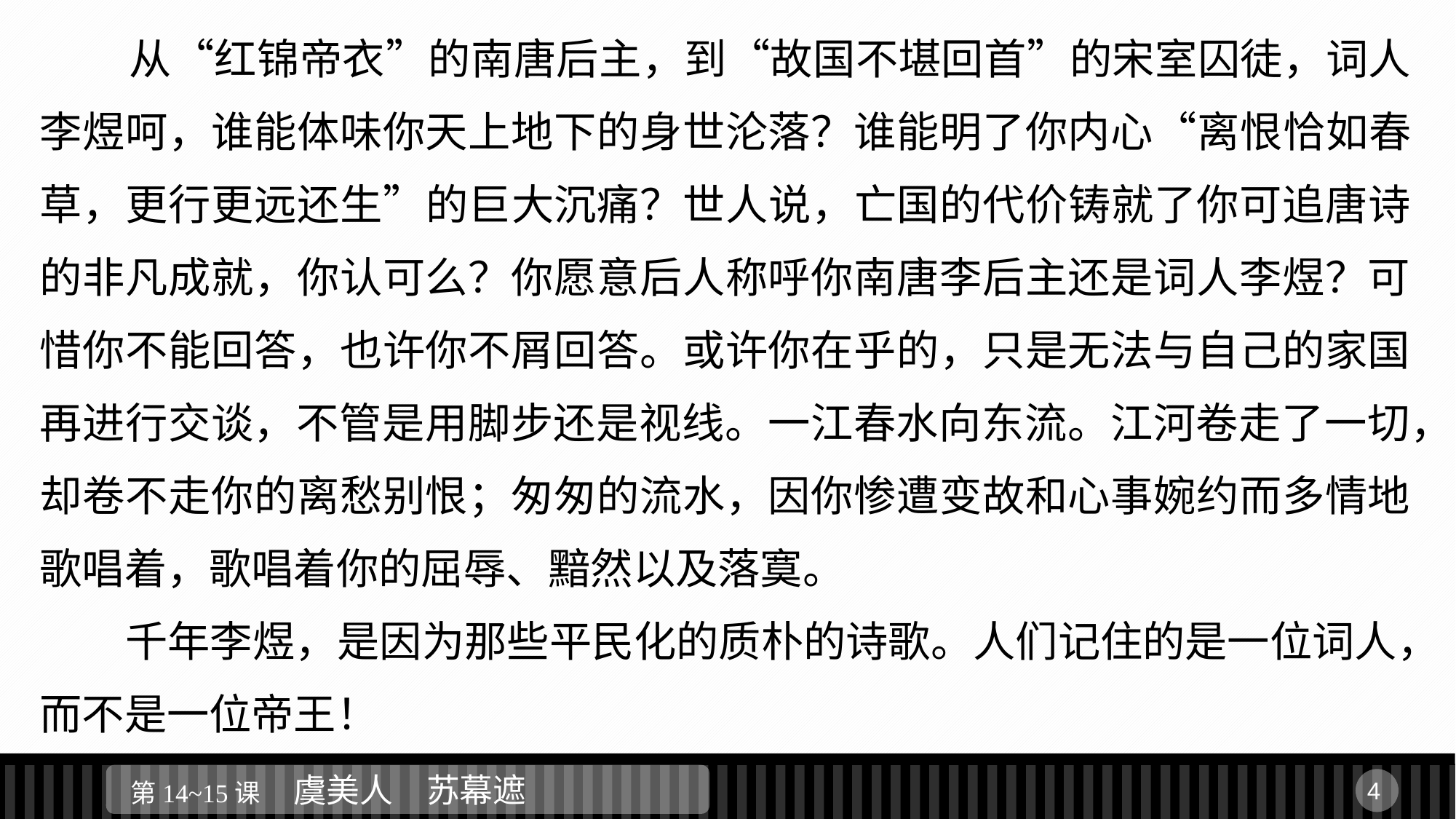

从“红锦帝衣”的南唐后主，到“故国不堪回首”的宋室囚徒，词人李煜呵，谁能体味你天上地下的身世沦落？谁能明了你内心“离恨恰如春草，更行更远还生”的巨大沉痛？世人说，亡国的代价铸就了你可追唐诗的非凡成就，你认可么？你愿意后人称呼你南唐李后主还是词人李煜？可惜你不能回答，也许你不屑回答。或许你在乎的，只是无法与自己的家国再进行交谈，不管是用脚步还是视线。一江春水向东流。江河卷走了一切，却卷不走你的离愁别恨；匆匆的流水，因你惨遭变故和心事婉约而多情地歌唱着，歌唱着你的屈辱、黯然以及落寞。
        千年李煜，是因为那些平民化的质朴的诗歌。人们记住的是一位词人，而不是一位帝王！